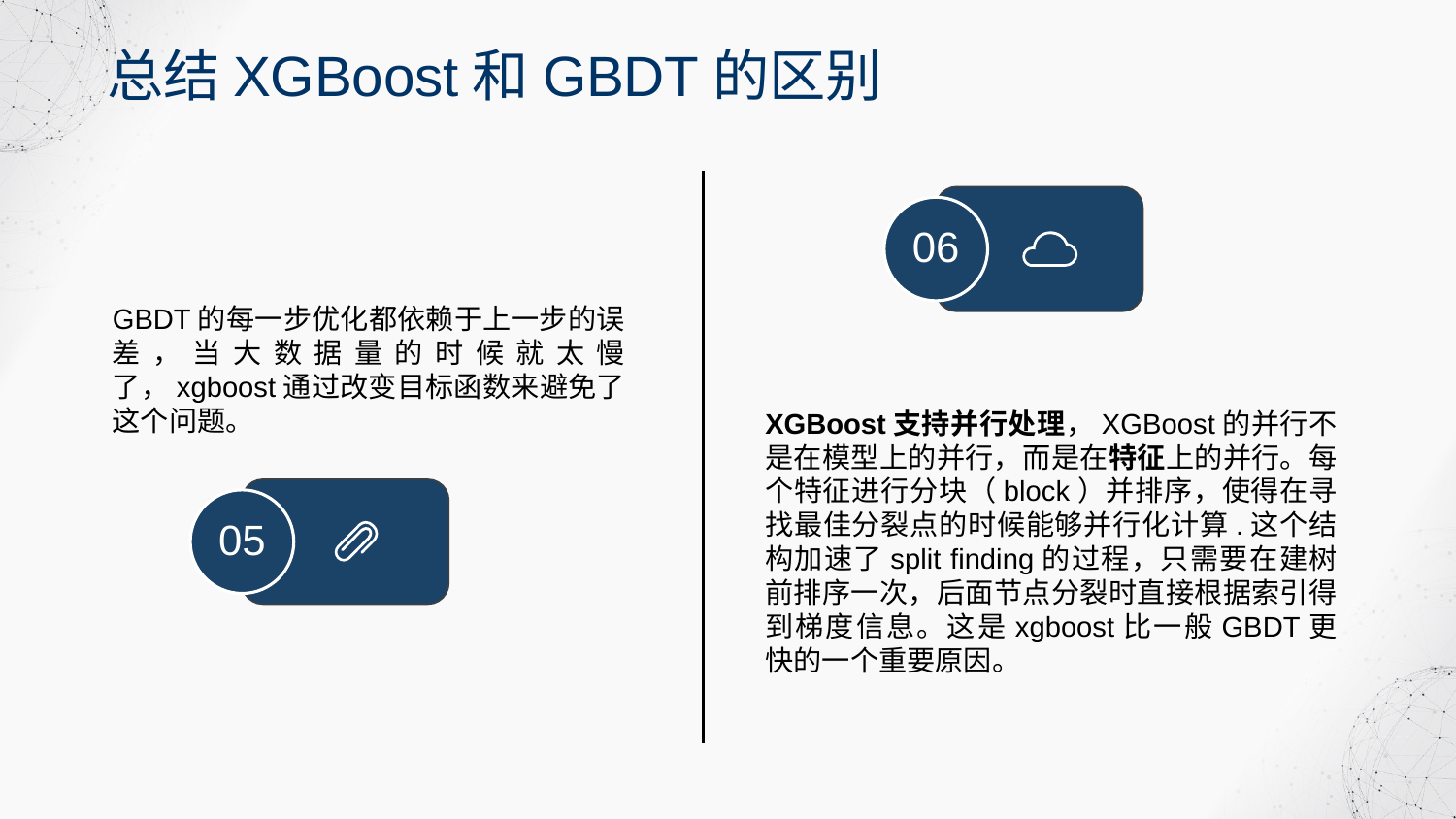

总结XGBoost和GBDT的区别

06

GBDT的每一步优化都依赖于上一步的误差，当大数据量的时候就太慢了，xgboost通过改变目标函数来避免了这个问题。
XGBoost支持并行处理，XGBoost的并行不是在模型上的并行，而是在特征上的并行。每个特征进行分块（block）并排序，使得在寻找最佳分裂点的时候能够并行化计算.这个结构加速了split finding的过程，只需要在建树前排序一次，后面节点分裂时直接根据索引得到梯度信息。这是xgboost比一般GBDT更快的一个重要原因。

05